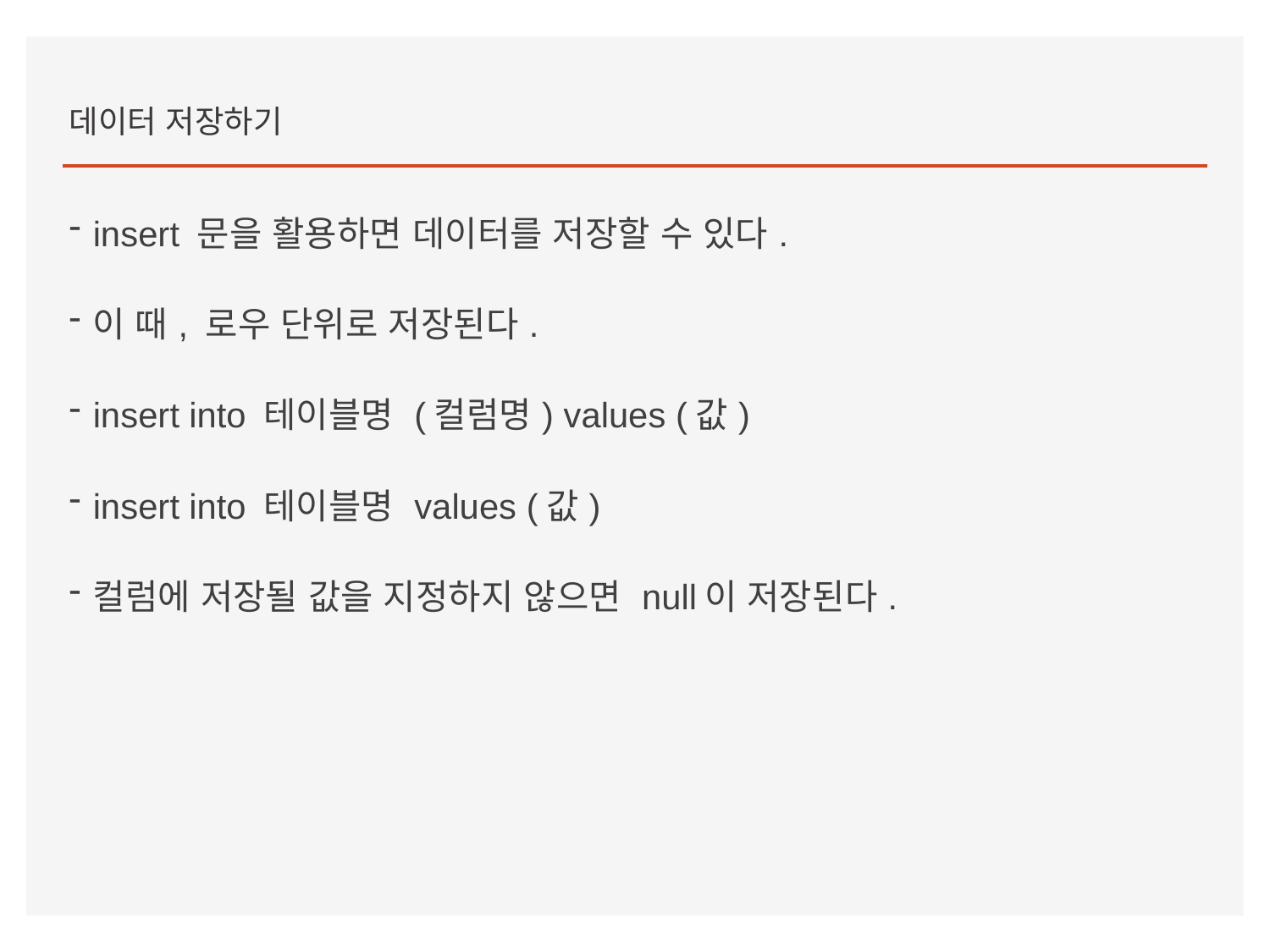

데이터 저장하기
insert 문을 활용하면 데이터를 저장할 수 있다.
이 때, 로우 단위로 저장된다.
insert into 테이블명 (컬럼명) values (값)
insert into 테이블명 values (값)
컬럼에 저장될 값을 지정하지 않으면 null이 저장된다.